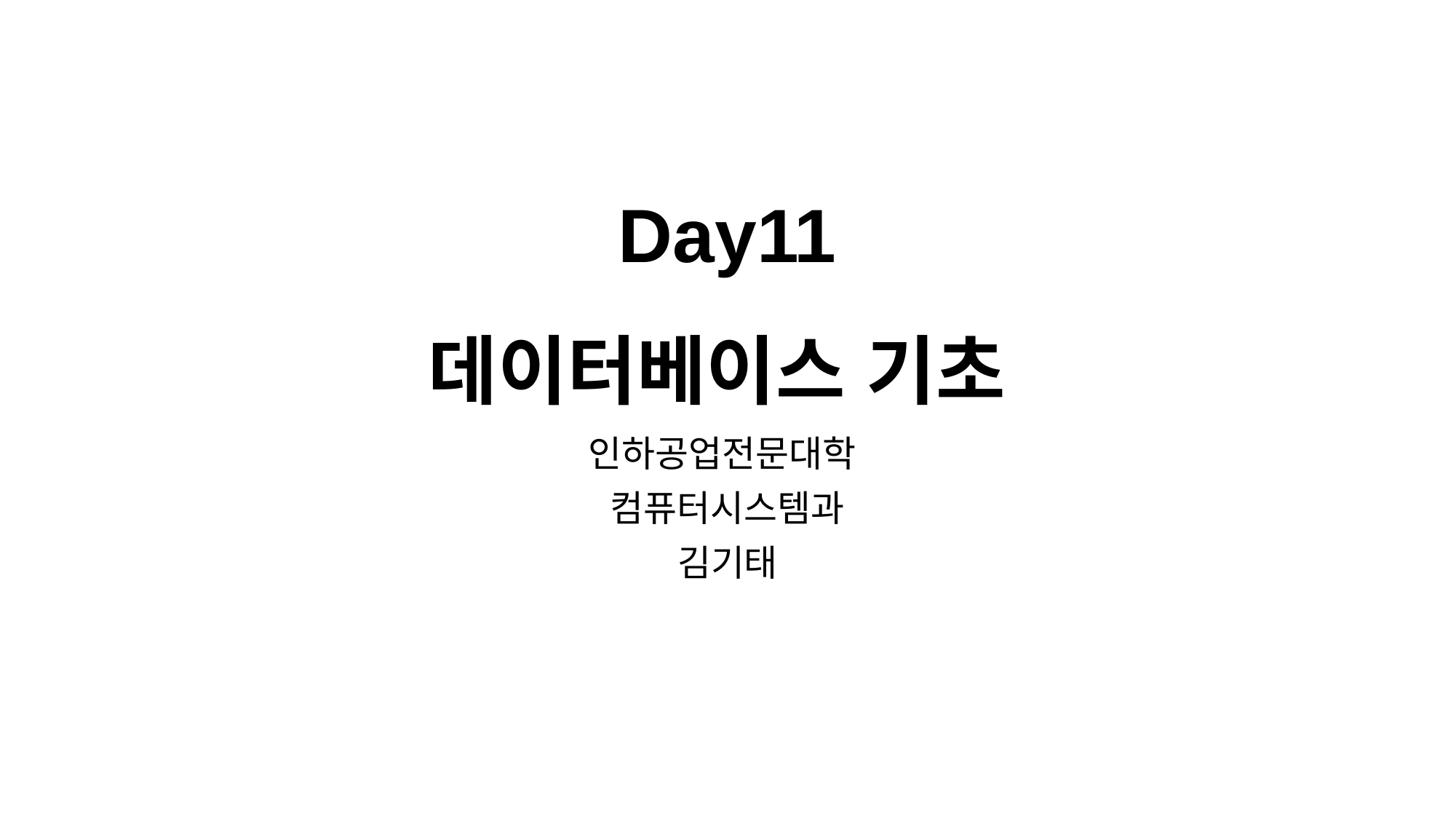

# Day11 데이터베이스 기초
인하공업전문대학
컴퓨터시스템과
김기태